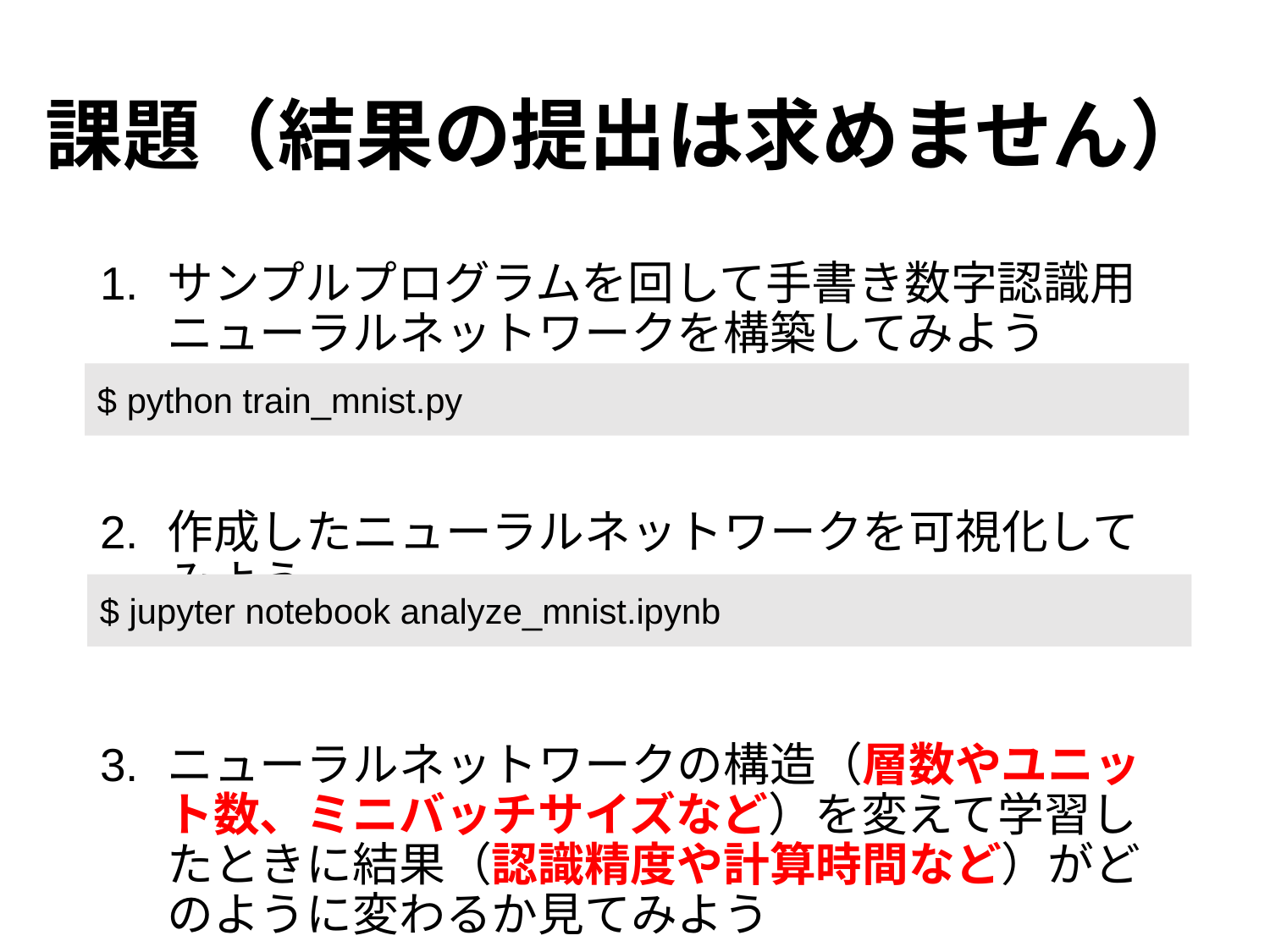

# 課題（結果の提出は求めません）
サンプルプログラムを回して手書き数字認識用ニューラルネットワークを構築してみよう

作成したニューラルネットワークを可視化してみよう

ニューラルネットワークの構造（層数やユニット数、ミニバッチサイズなど）を変えて学習したときに結果（認識精度や計算時間など）がどのように変わるか見てみよう

$ python train_mnist.py
$ jupyter notebook analyze_mnist.ipynb